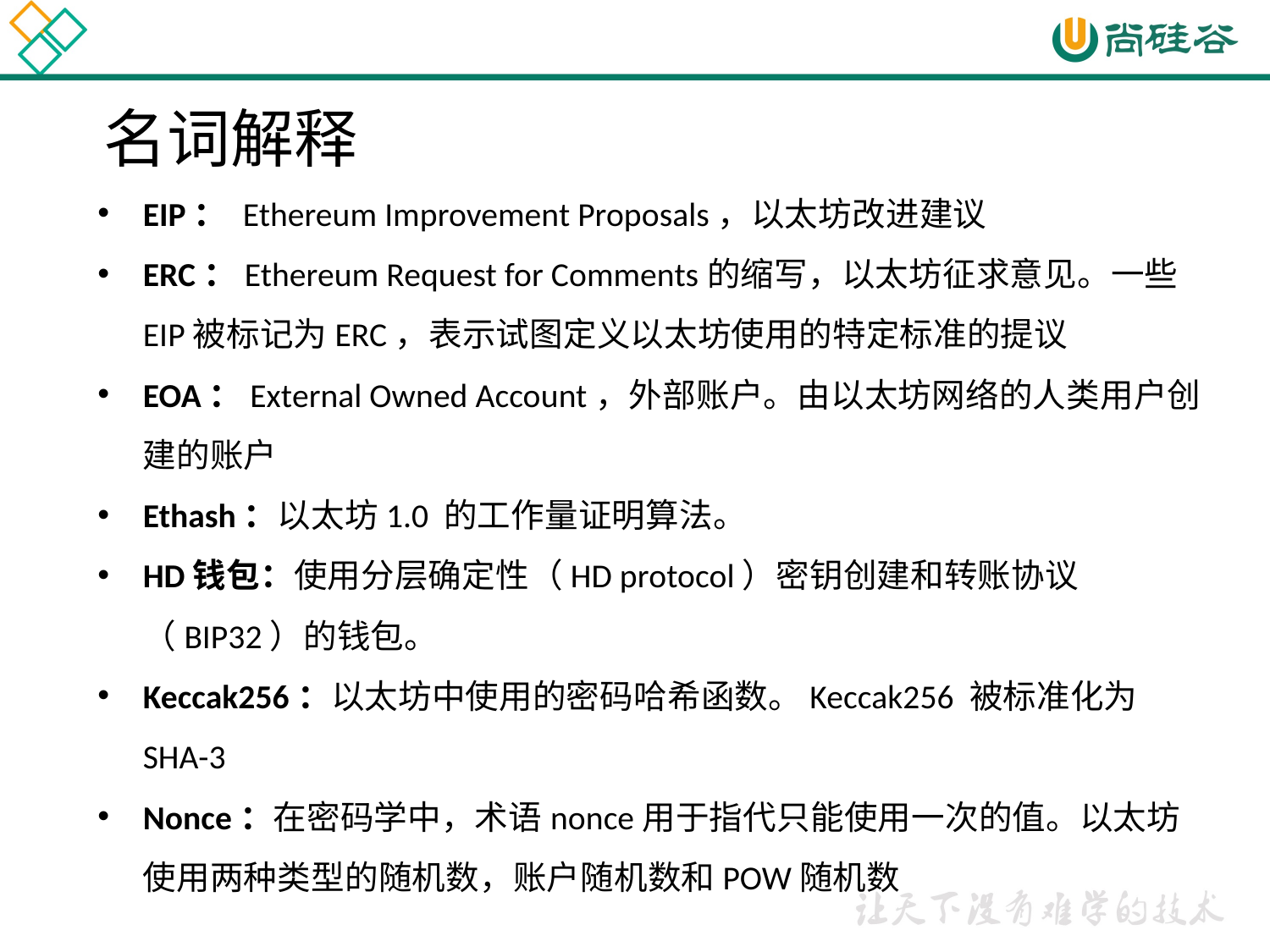

# 名词解释
EIP： Ethereum Improvement Proposals，以太坊改进建议
ERC：Ethereum Request for Comments的缩写，以太坊征求意见。一些EIP被标记为ERC，表示试图定义以太坊使用的特定标准的提议
EOA：External Owned Account，外部账户。由以太坊网络的人类用户创建的账户
Ethash：以太坊1.0 的工作量证明算法。
HD钱包：使用分层确定性（HD protocol）密钥创建和转账协议（BIP32）的钱包。
Keccak256：以太坊中使用的密码哈希函数。Keccak256 被标准化为SHA-3
Nonce：在密码学中，术语nonce用于指代只能使用一次的值。以太坊使用两种类型的随机数，账户随机数和POW随机数